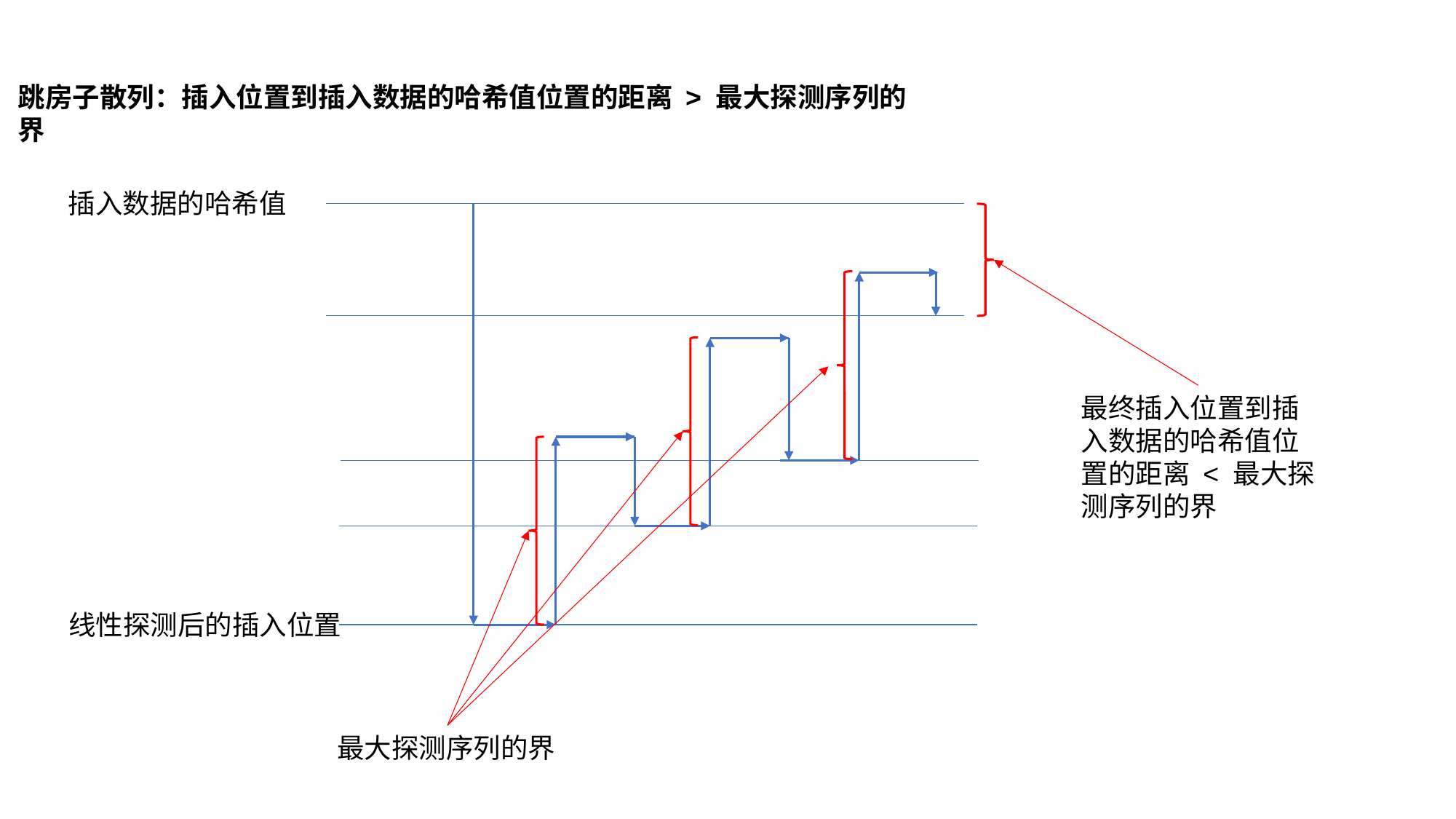

跳房子散列：插入位置到插入数据的哈希值位置的距离 > 最大探测序列的界
插入数据的哈希值

最终插入位置到插入数据的哈希值位置的距离 < 最大探测序列的界

线性探测后的插入位置
最大探测序列的界